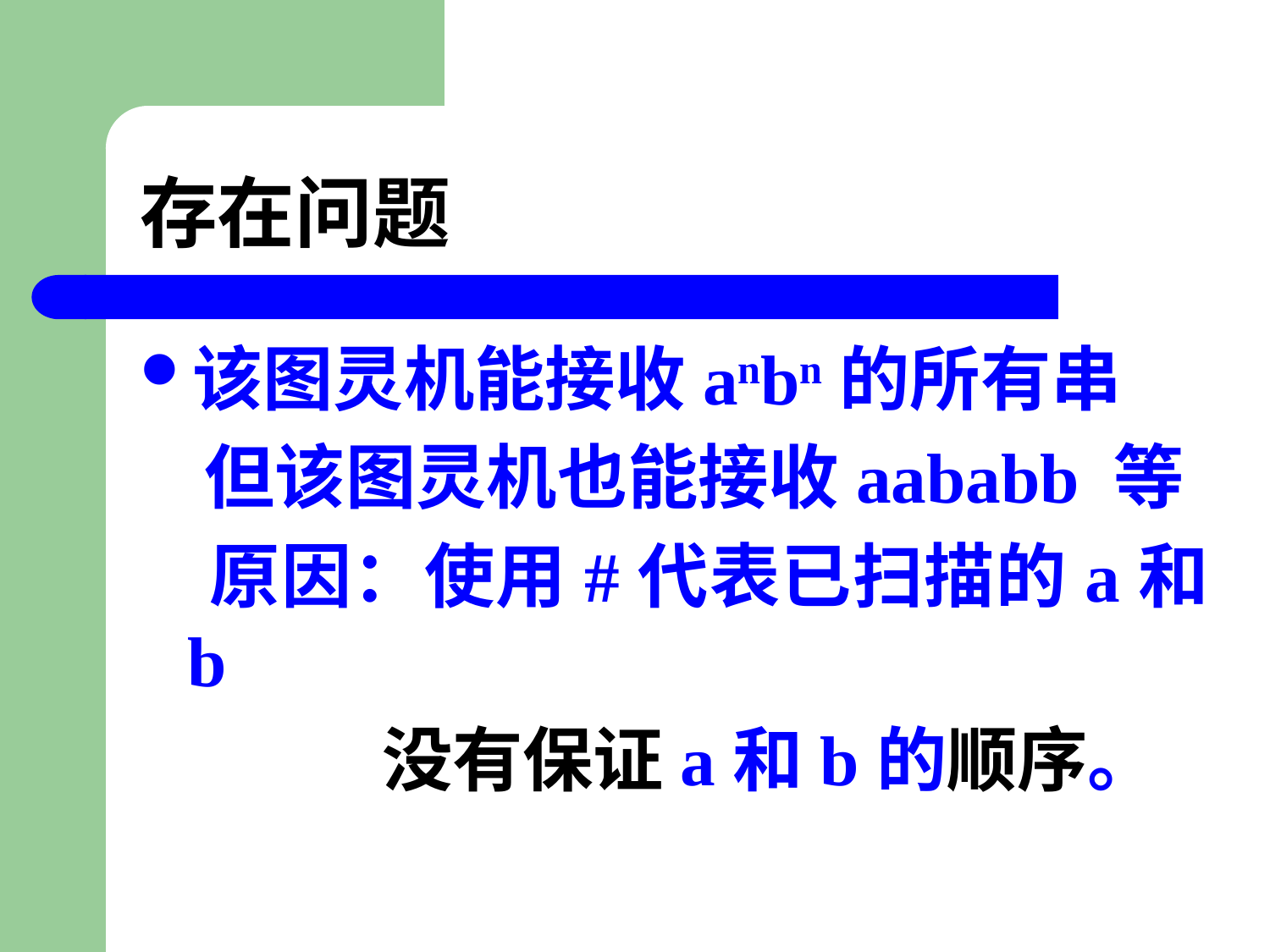

# 存在问题
该图灵机能接收anbn的所有串
   但该图灵机也能接收aababb 等
   原因：使用#代表已扫描的a和b
              没有保证a和b的顺序。